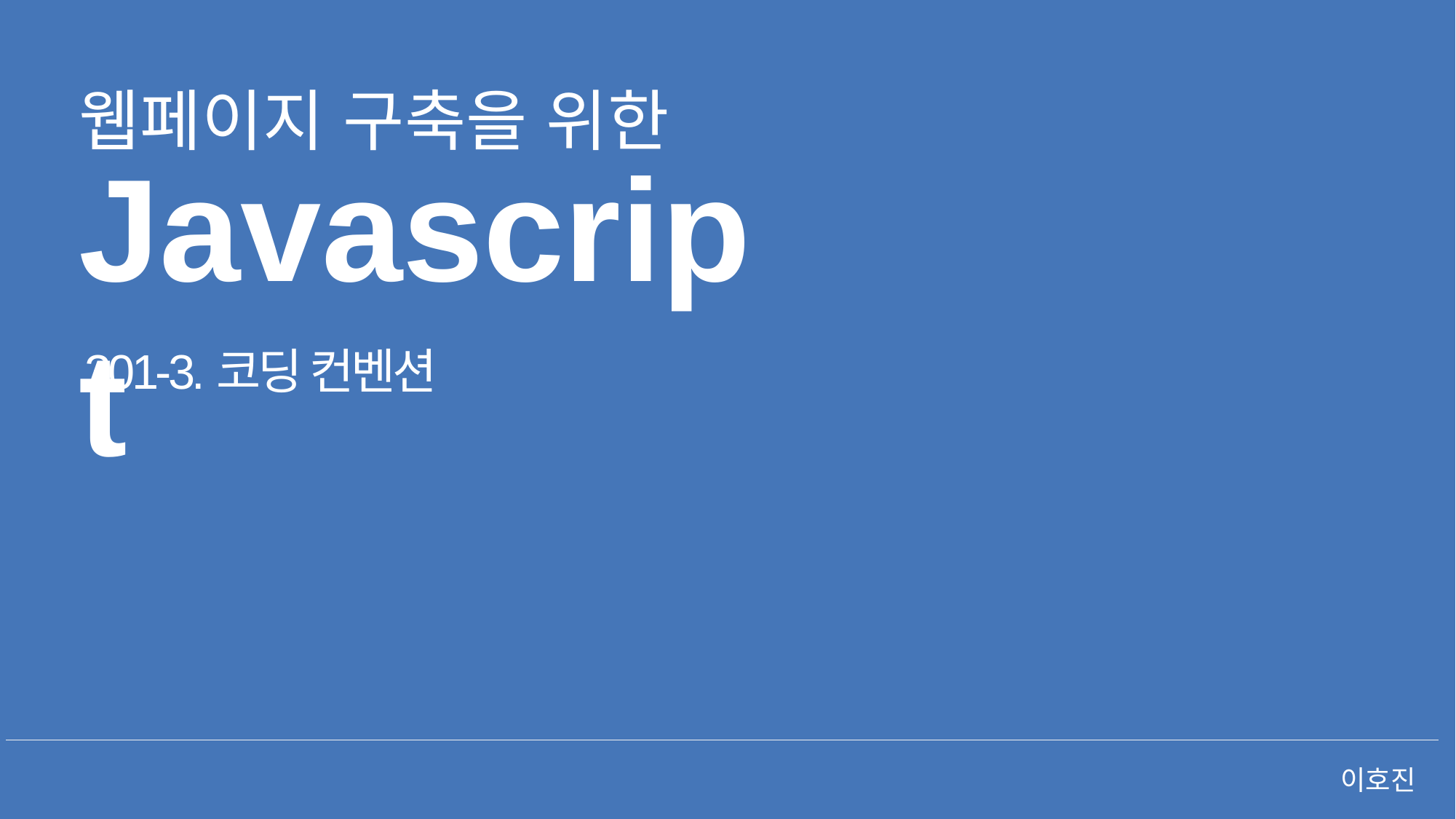

웹페이지 구축을 위한
Javascript
301-3.코딩 컨벤션
이호진